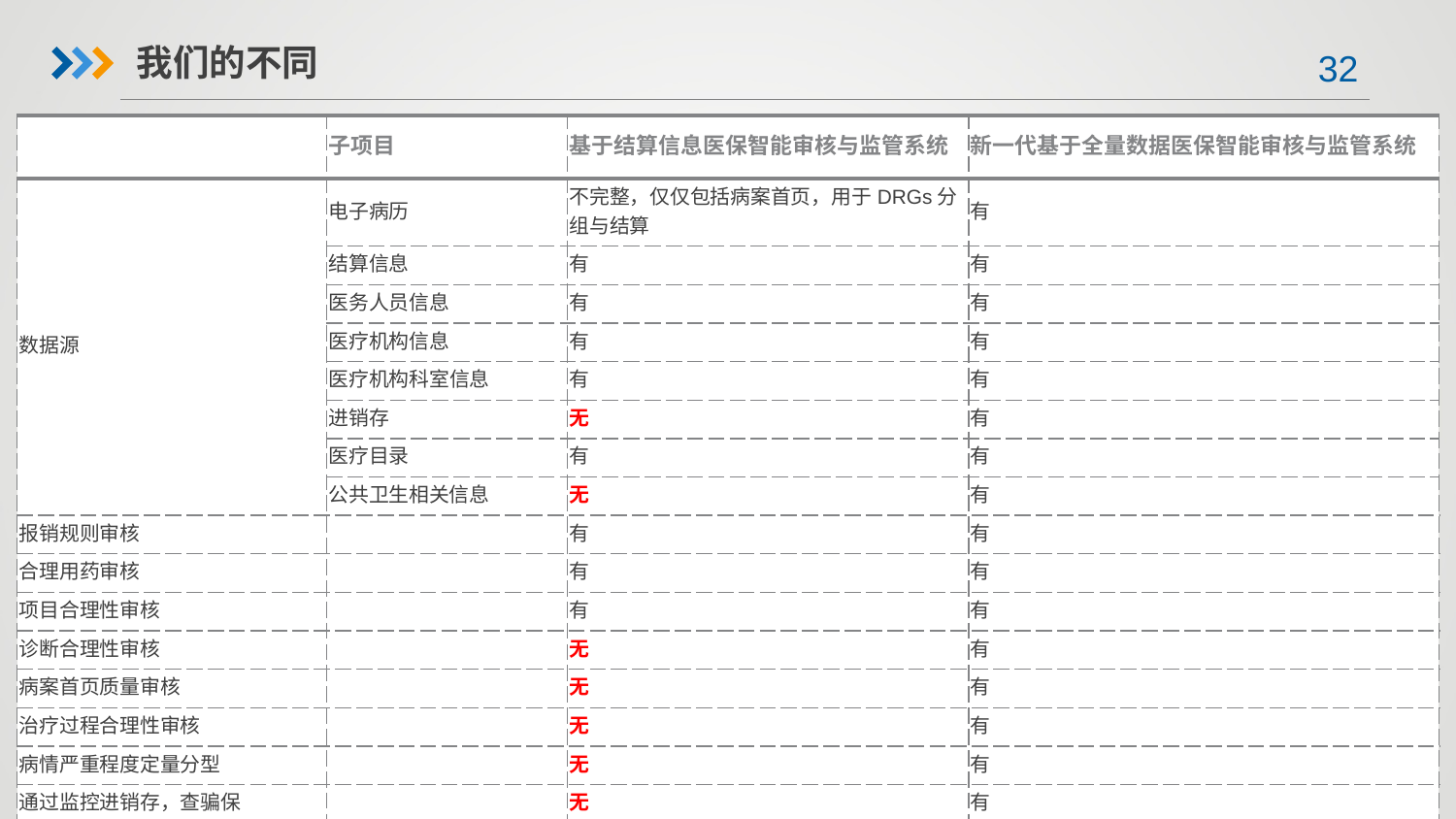

我们的不同
|  | 子项目 | 基于结算信息医保智能审核与监管系统 | 新一代基于全量数据医保智能审核与监管系统 |
| --- | --- | --- | --- |
| 数据源 | 电子病历 | 不完整，仅仅包括病案首页，用于DRGs分组与结算 | 有 |
|  | 结算信息 | 有 | 有 |
|  | 医务人员信息 | 有 | 有 |
|  | 医疗机构信息 | 有 | 有 |
|  | 医疗机构科室信息 | 有 | 有 |
|  | 进销存 | 无 | 有 |
|  | 医疗目录 | 有 | 有 |
|  | 公共卫生相关信息 | 无 | 有 |
| 报销规则审核 |  | 有 | 有 |
| 合理用药审核 |  | 有 | 有 |
| 项目合理性审核 |  | 有 | 有 |
| 诊断合理性审核 |  | 无 | 有 |
| 病案首页质量审核 |  | 无 | 有 |
| 治疗过程合理性审核 |  | 无 | 有 |
| 病情严重程度定量分型 |  | 无 | 有 |
| 通过监控进销存，查骗保 |  | 无 | 有 |
| 通过监控院后康复，监管治疗质量 |  | 无 | 有 |
| 对病例费用进行预测 |  | 无 | 有 |